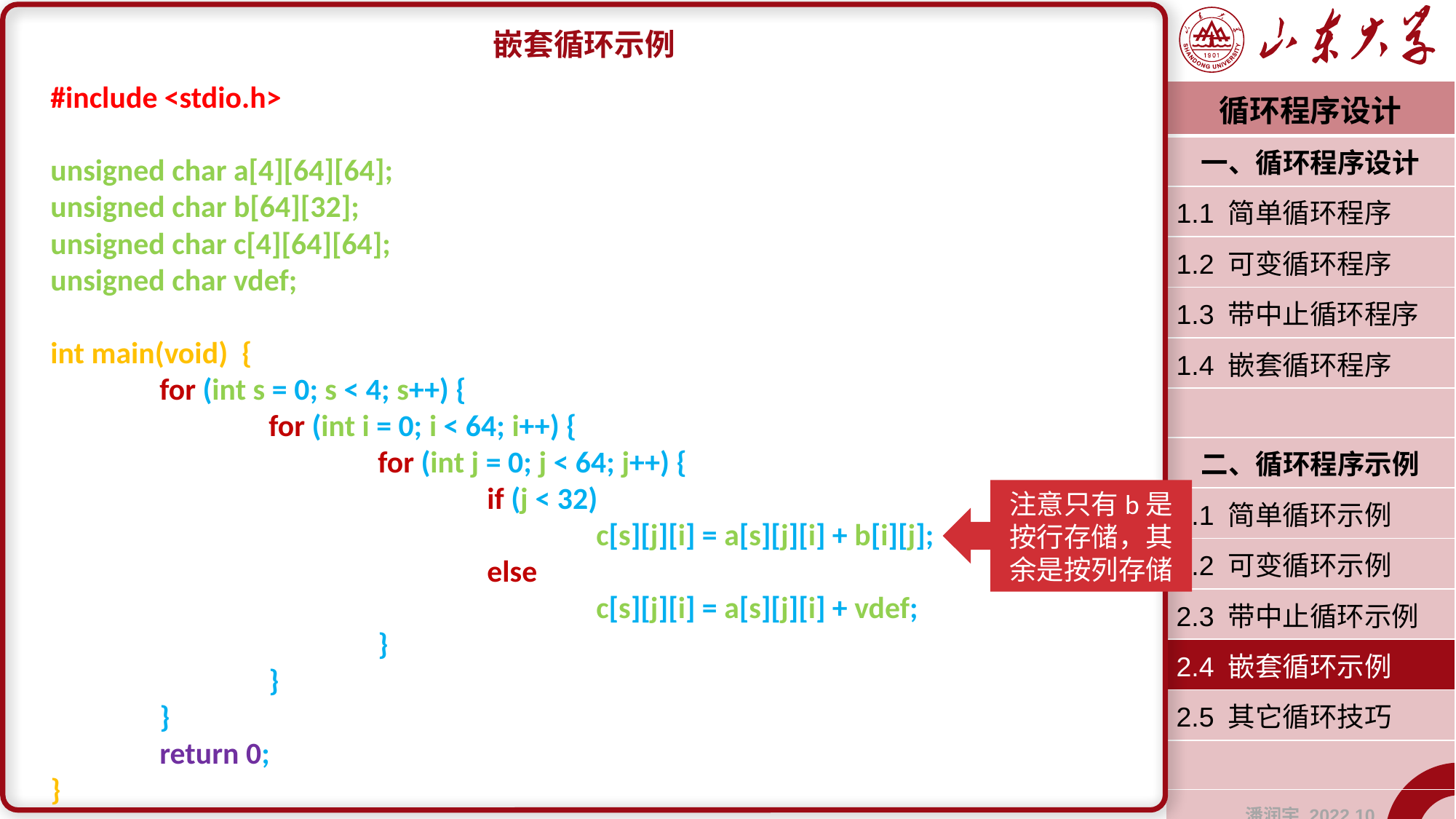

嵌套循环示例
#include <stdio.h>

unsigned char a[4][64][64];
unsigned char b[64][32];
unsigned char c[4][64][64];
unsigned char vdef;

int main(void)  {
	for (int s = 0; s < 4; s++) {
		for (int i = 0; i < 64; i++) {
			for (int j = 0; j < 64; j++) {
				if (j < 32)
					c[s][j][i] = a[s][j][i] + b[i][j];
				else
					c[s][j][i] = a[s][j][i] + vdef;
			}
		}
	}
	return 0;
}
| 循环程序设计 |
| --- |
| 一、循环程序设计 |
| 1.1 简单循环程序 |
| 1.2 可变循环程序 |
| 1.3 带中止循环程序 |
| 1.4 嵌套循环程序 |
|  |
| 二、循环程序示例 |
| 2.1 简单循环示例 |
| 2.2 可变循环示例 |
| 2.3 带中止循环示例 |
| 2.4 嵌套循环示例 |
| 2.5 其它循环技巧 |
|  |
| 潘润宇 2022.10 |
注意只有b是按行存储，其余是按列存储